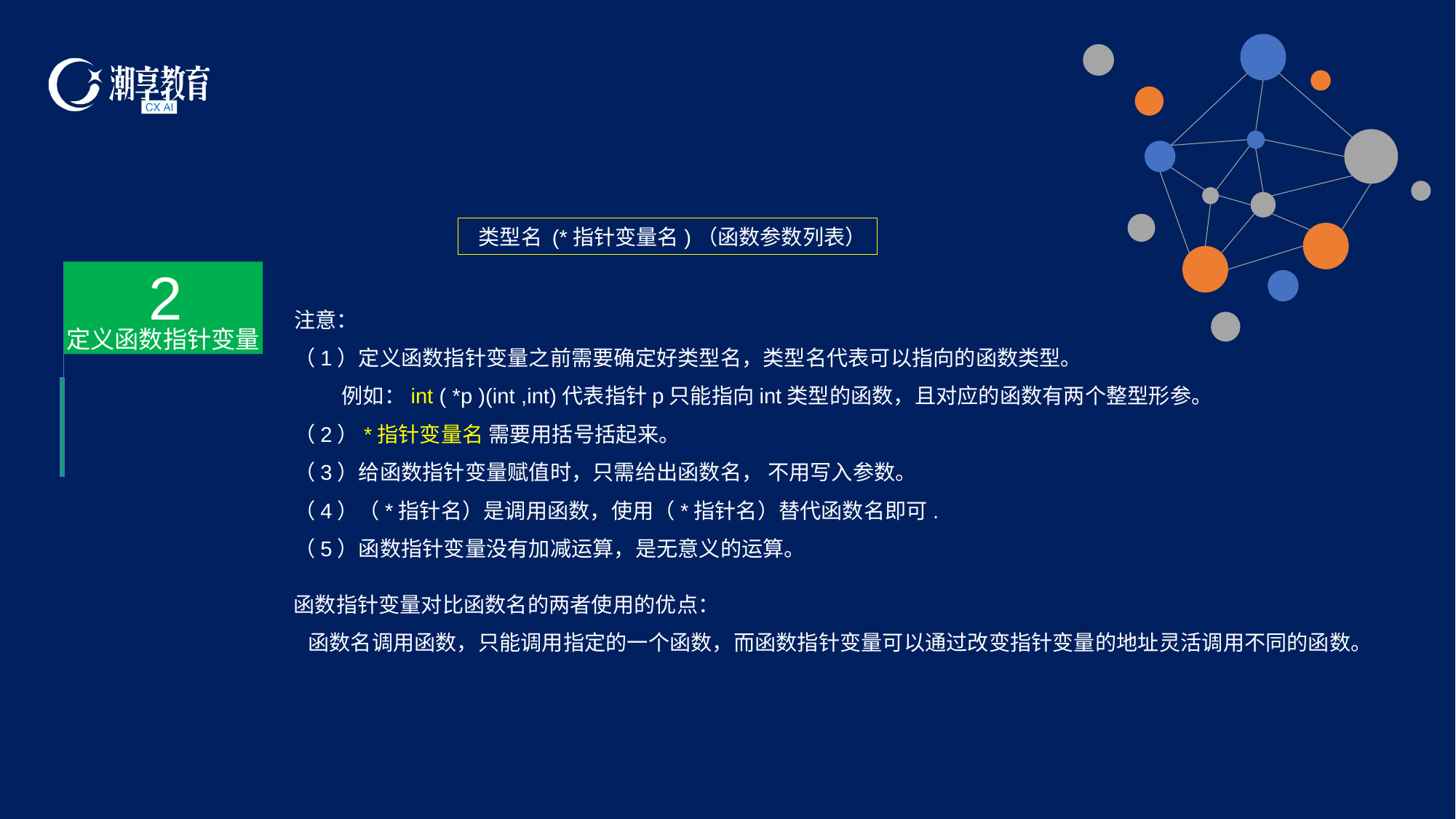

类型名 (*指针变量名)（函数参数列表）
2

定义函数指针变量

注意：
（1）定义函数指针变量之前需要确定好类型名，类型名代表可以指向的函数类型。
         例如：int ( *p )(int ,int)代表指针p只能指向int类型的函数，且对应的函数有两个整型形参。
（2）*指针变量名 需要用括号括起来。
（3）给函数指针变量赋值时，只需给出函数名， 不用写入参数。
（4）（*指针名）是调用函数，使用（*指针名）替代函数名即可.
（5）函数指针变量没有加减运算，是无意义的运算。
函数指针变量对比函数名的两者使用的优点：
  函数名调用函数，只能调用指定的一个函数，而函数指针变量可以通过改变指针变量的地址灵活调用不同的函数。